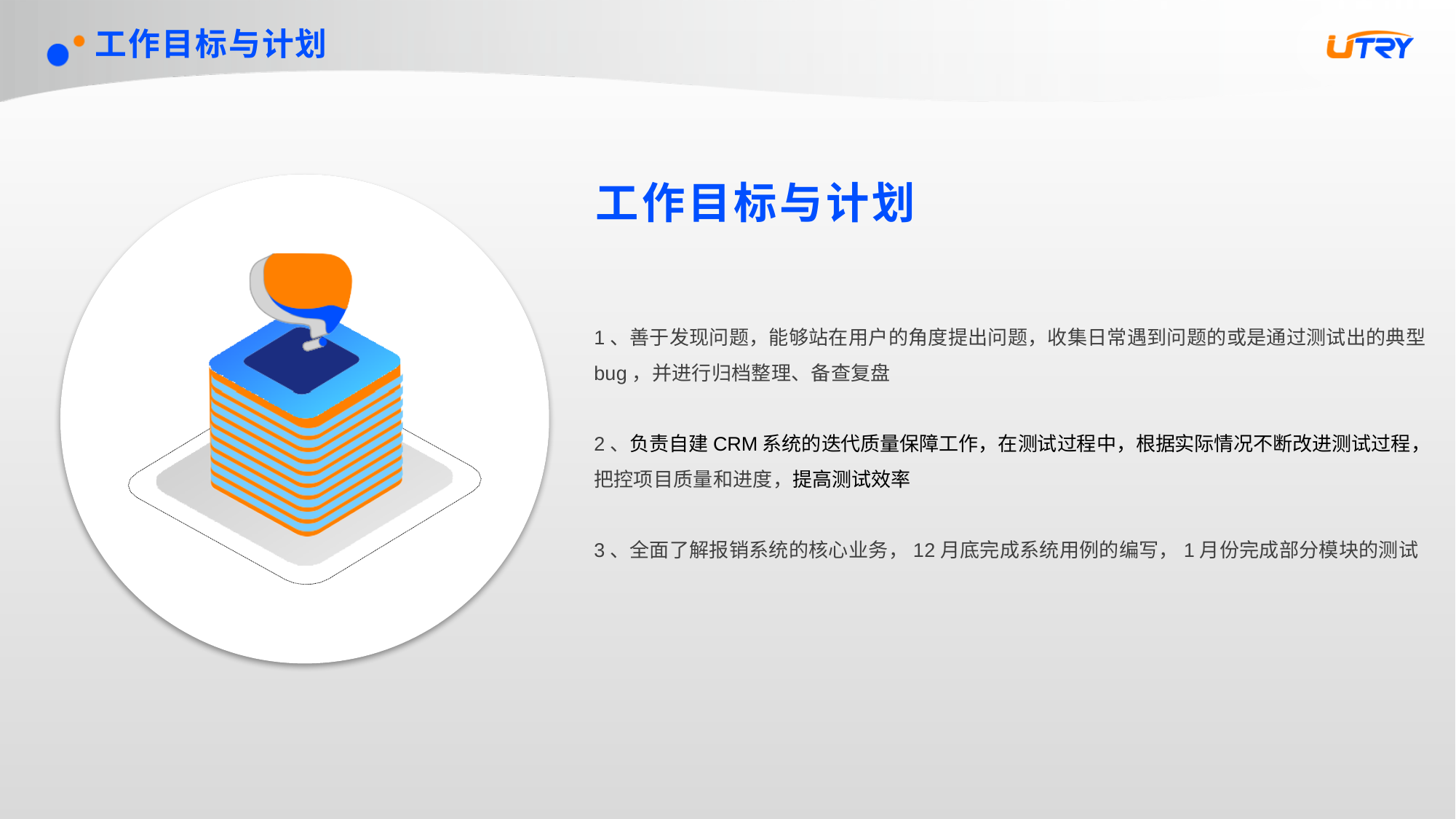

工作目标与计划

# 工作目标与计划
1、善于发现问题，能够站在用户的角度提出问题，收集日常遇到问题的或是通过测试出的典型bug，并进行归档整理、备查复盘

2、负责自建CRM系统的迭代质量保障工作，在测试过程中，根据实际情况不断改进测试过程，把控项目质量和进度，提高测试效率

3、全面了解报销系统的核心业务，12月底完成系统用例的编写，1月份完成部分模块的测试